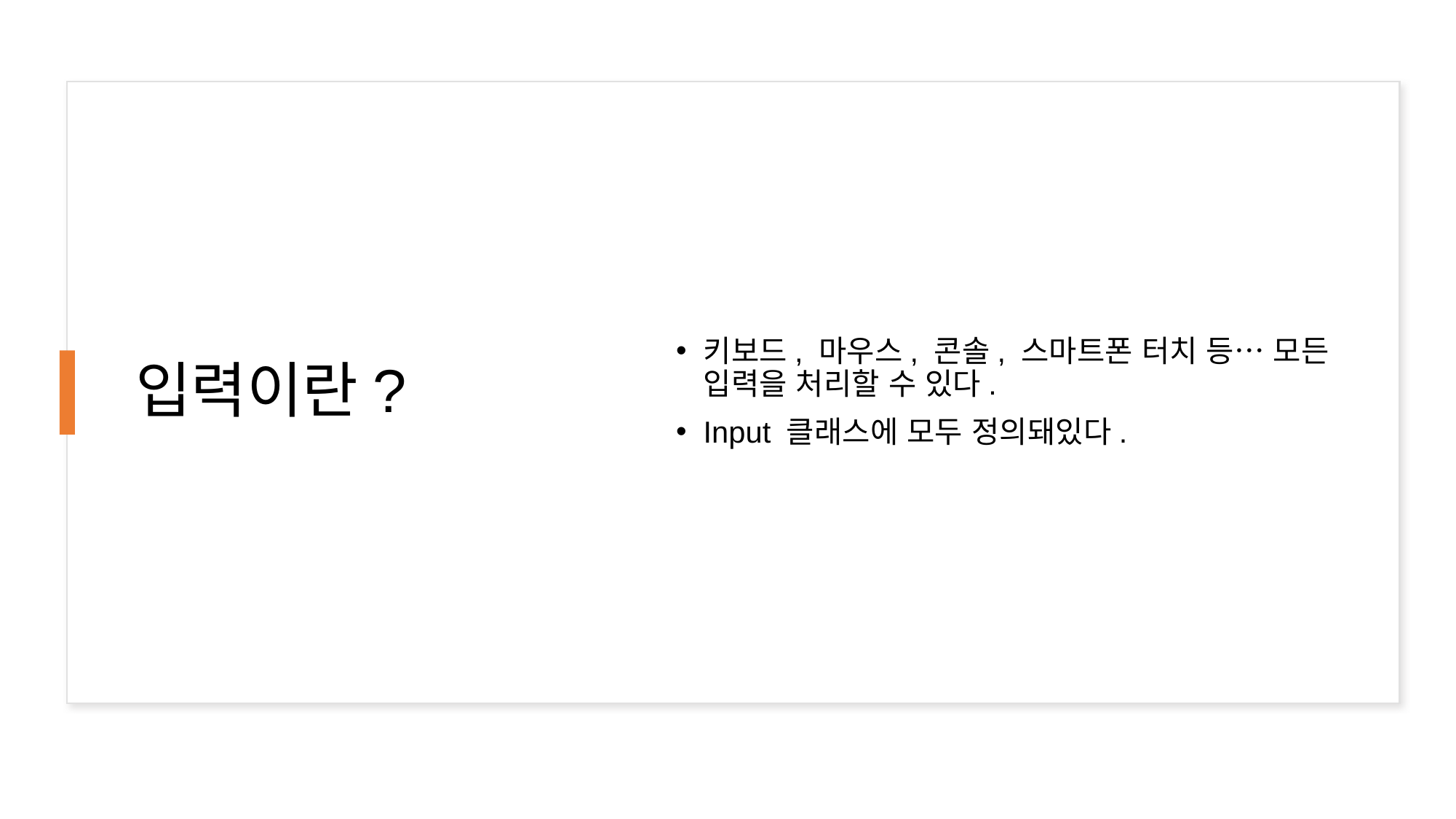

# 입력이란?
키보드, 마우스, 콘솔, 스마트폰 터치 등… 모든 입력을 처리할 수 있다.
Input 클래스에 모두 정의돼있다.